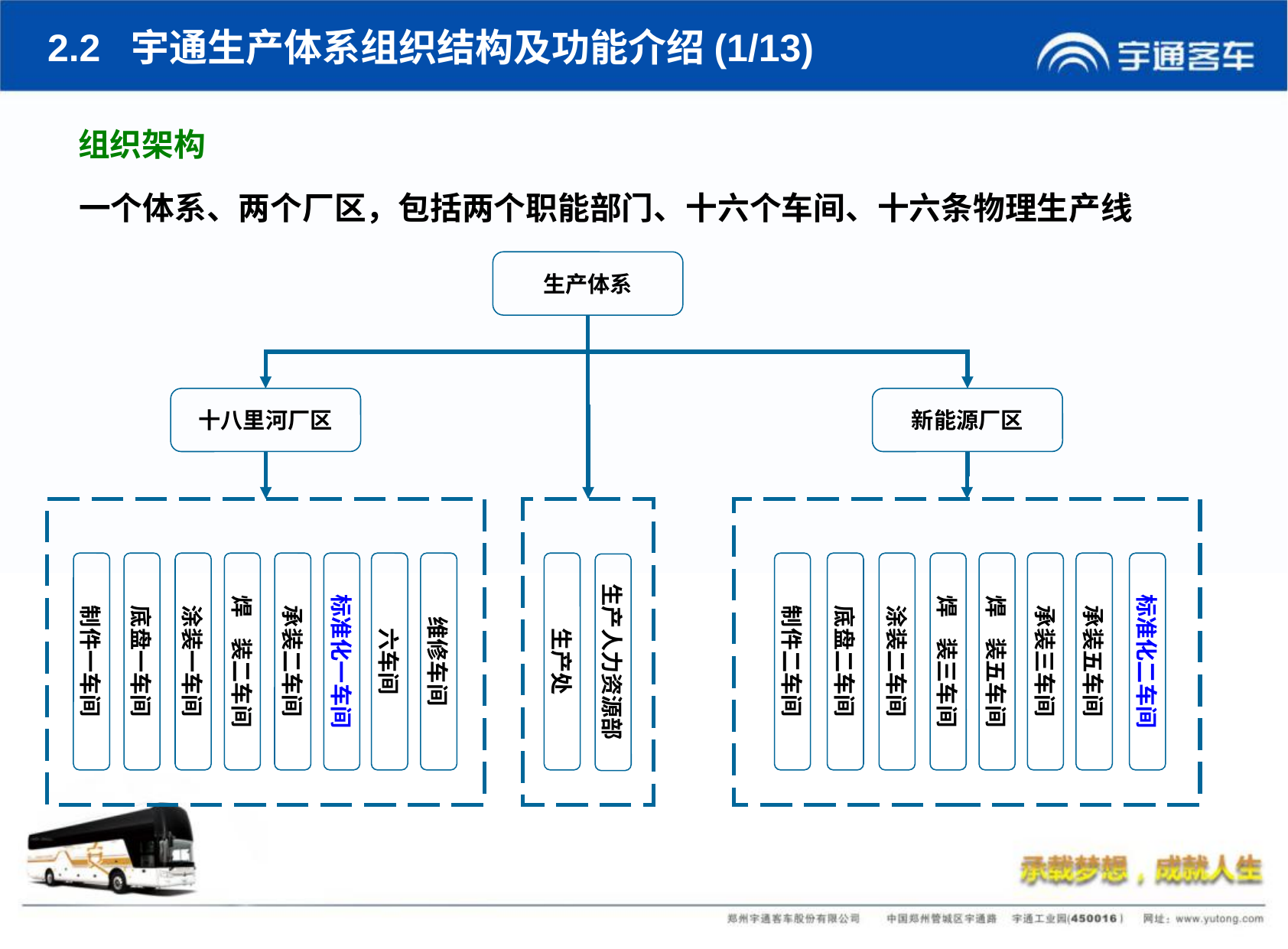

2.2  宇通生产体系组织结构及功能介绍(1/13)
组织架构
一个体系、两个厂区，包括两个职能部门、十六个车间、十六条物理生产线
生产体系
十八里河厂区
新能源厂区

制件一车间
底盘一车间
涂装一车间
焊    装二车间
承装二车间
标准化一车间
六车间
维修车间
生产处
制件二车间
底盘二车间
涂装二车间
焊    装三车间
焊    装五车间
承装三车间
承装五车间
标准化二车间
生产人力资源部